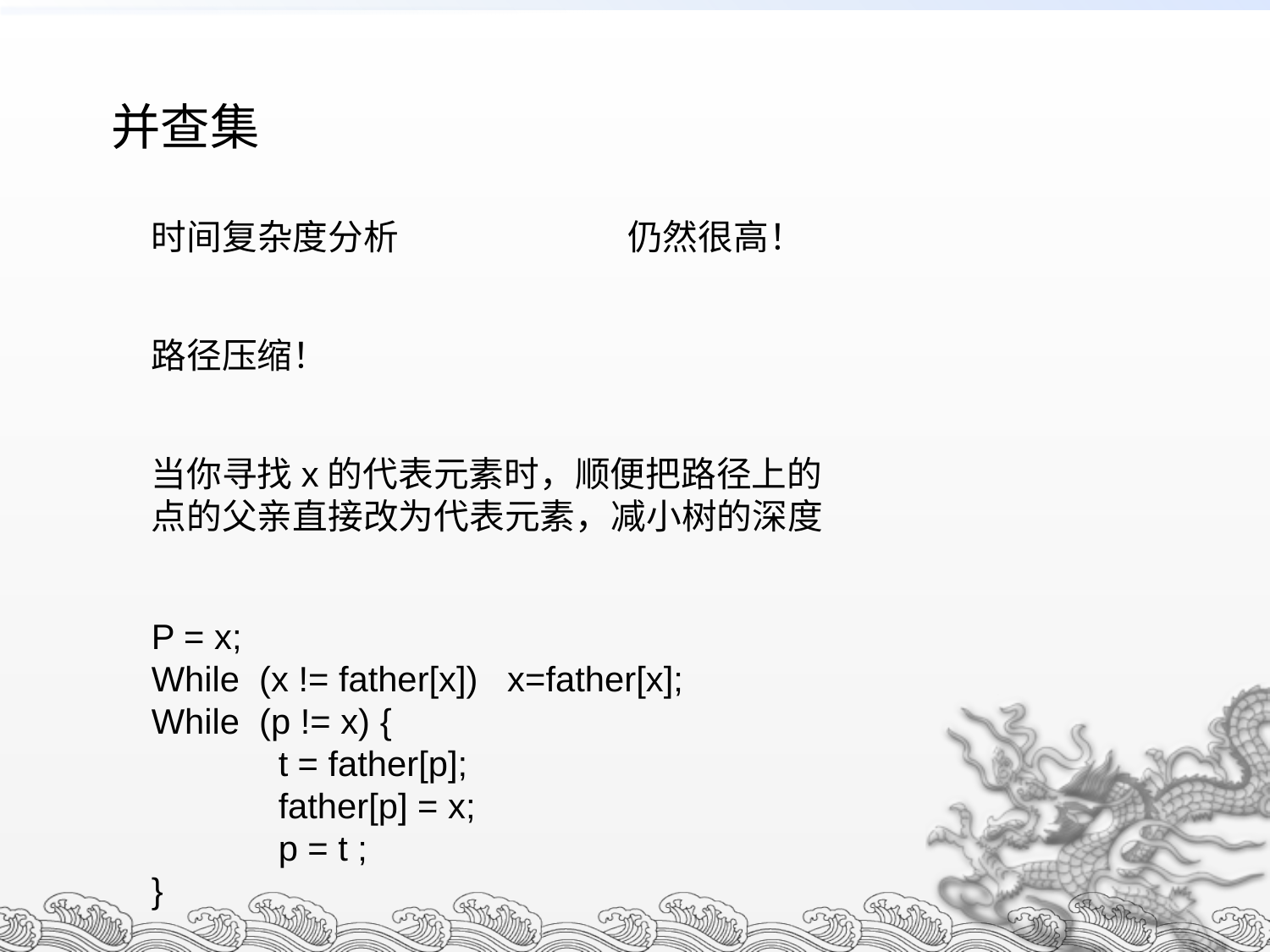

并查集
时间复杂度分析
仍然很高！
路径压缩！
当你寻找x的代表元素时，顺便把路径上的点的父亲直接改为代表元素，减小树的深度
P = x;
While  (x != father[x])   x=father[x];
While  (p != x) {
	t = father[p];
	father[p] = x;
	p = t ;
}